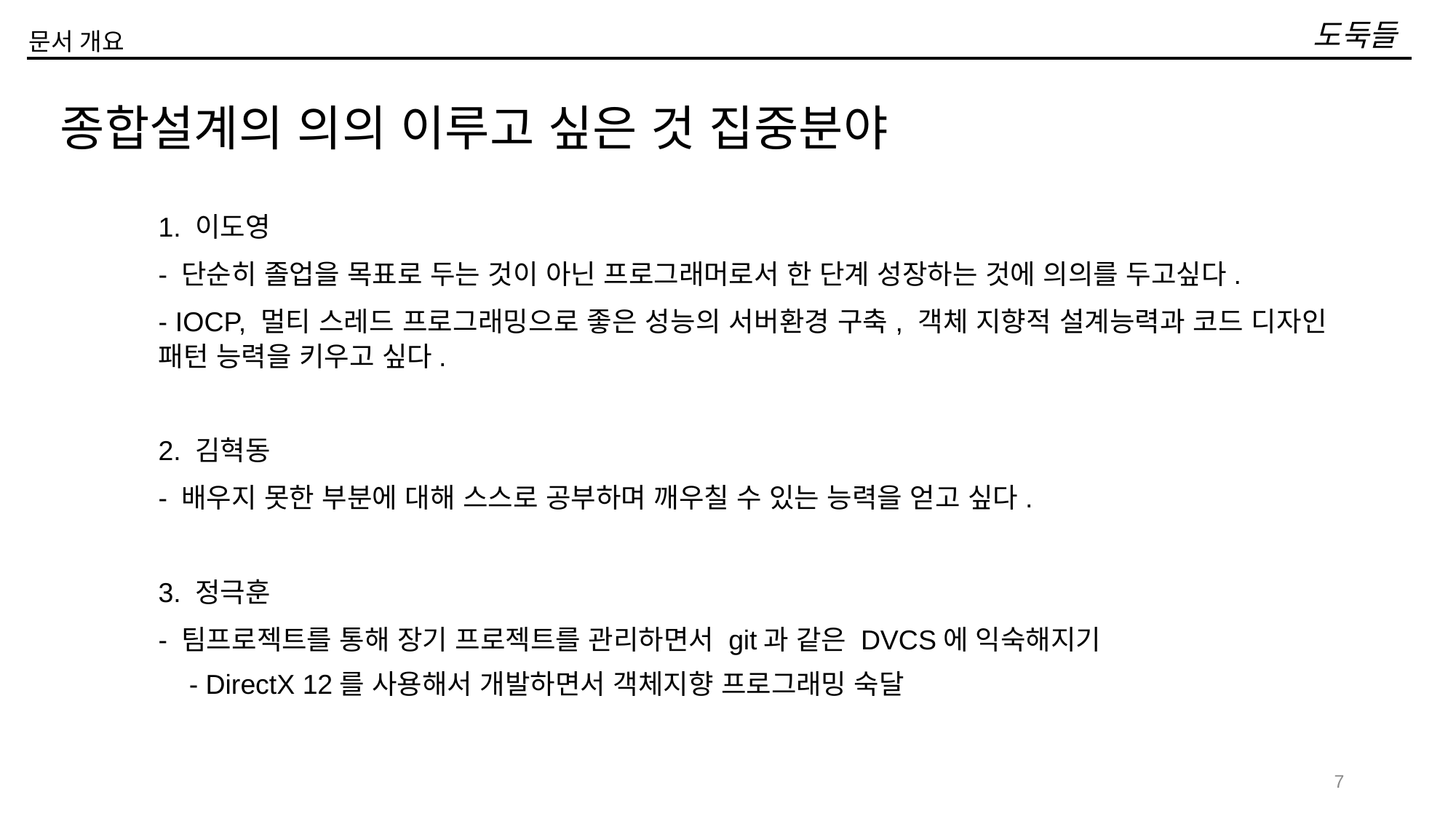

# 도둑들
문서 개요
종합설계의 의의 이루고 싶은 것 집중분야
1. 이도영
- 단순히 졸업을 목표로 두는 것이 아닌 프로그래머로서 한 단계 성장하는 것에 의의를 두고싶다.
- IOCP, 멀티 스레드 프로그래밍으로 좋은 성능의 서버환경 구축, 객체 지향적 설계능력과 코드 디자인 패턴 능력을 키우고 싶다.

2. 김혁동
- 배우지 못한 부분에 대해 스스로 공부하며 깨우칠 수 있는 능력을 얻고 싶다.

3. 정극훈
- 팀프로젝트를 통해 장기 프로젝트를 관리하면서 git과 같은 DVCS에 익숙해지기
    - DirectX 12를 사용해서 개발하면서 객체지향 프로그래밍 숙달
7